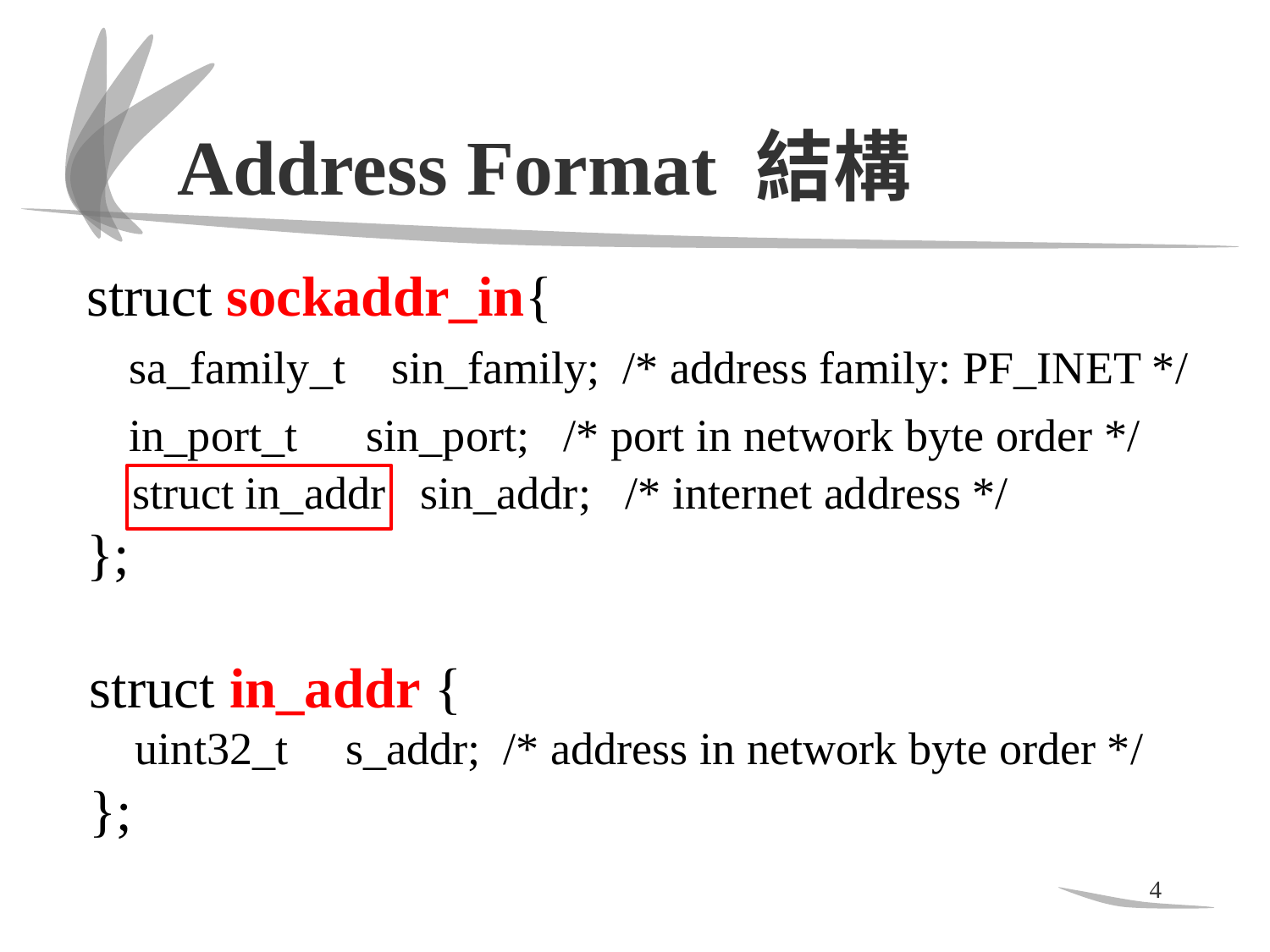

# Address Format 結構
struct sockaddr_in{
   sa_family_t    sin_family;  /* address family: PF_INET */
   in_port_t      sin_port;   /* port in network byte order */
    struct in_addr   sin_addr;   /* internet address */
};

struct in_addr {
    uint32_t     s_addr;  /* address in network byte order */
};
4